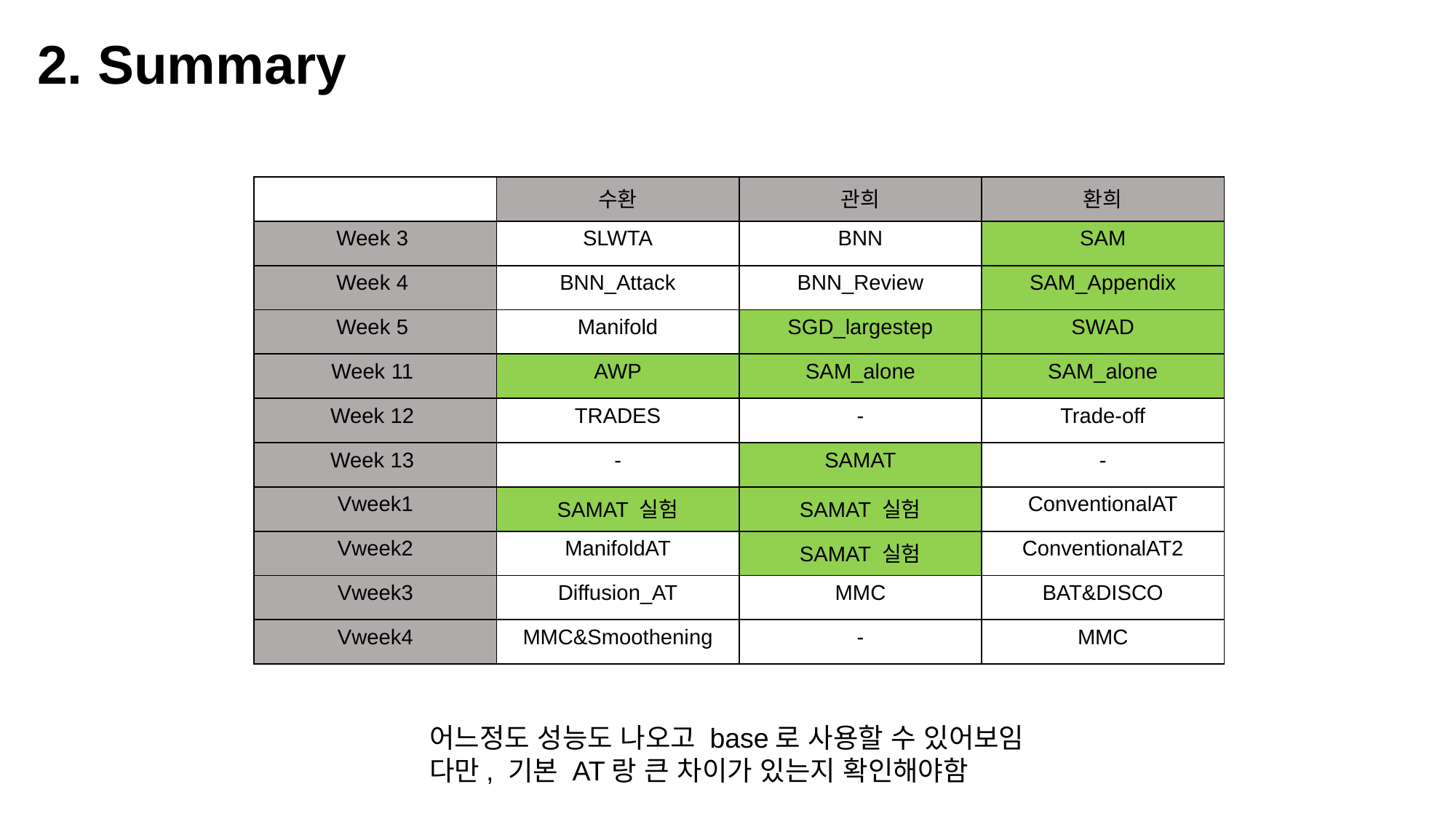

2. Summary
|  | 수환 | 관희 | 환희 |
| --- | --- | --- | --- |
| Week 3 | SLWTA | BNN | SAM |
| Week 4 | BNN\_Attack | BNN\_Review | SAM\_Appendix |
| Week 5 | Manifold | SGD\_largestep | SWAD |
| Week 11 | AWP | SAM\_alone | SAM\_alone |
| Week 12 | TRADES | - | Trade-off |
| Week 13 | - | SAMAT | - |
| Vweek1 | SAMAT 실험 | SAMAT 실험 | ConventionalAT |
| Vweek2 | ManifoldAT | SAMAT 실험 | ConventionalAT2 |
| Vweek3 | Diffusion\_AT | MMC | BAT&DISCO |
| Vweek4 | MMC&Smoothening | - | MMC |
어느정도 성능도 나오고 base로 사용할 수 있어보임
다만, 기본 AT랑 큰 차이가 있는지 확인해야함